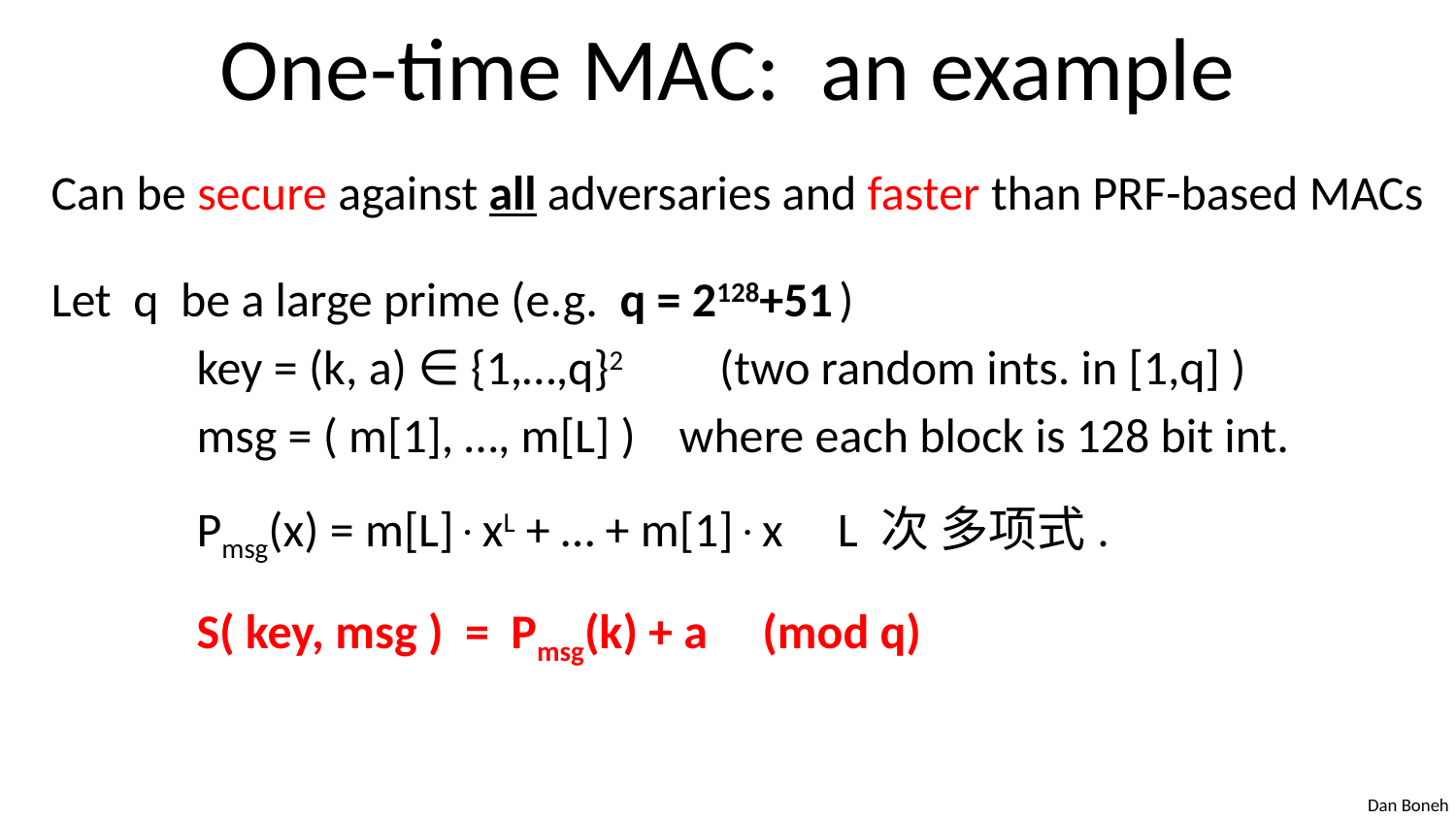

# One-time MAC:  an example
Can be secure against all adversaries and faster than PRF-based MACs
Let  q  be a large prime (e.g.  q = 2128+51 )
	key = (k, a) ∈ {1,…,q}2             (two random ints. in [1,q] )
	msg = ( m[1], …, m[L] )    where each block is 128 bit int.
	Pmsg(x) = m[L]⋅xL + … + m[1]⋅x     L 次 多项式.
	S( key, msg )  =  Pmsg(k) + a     (mod q)